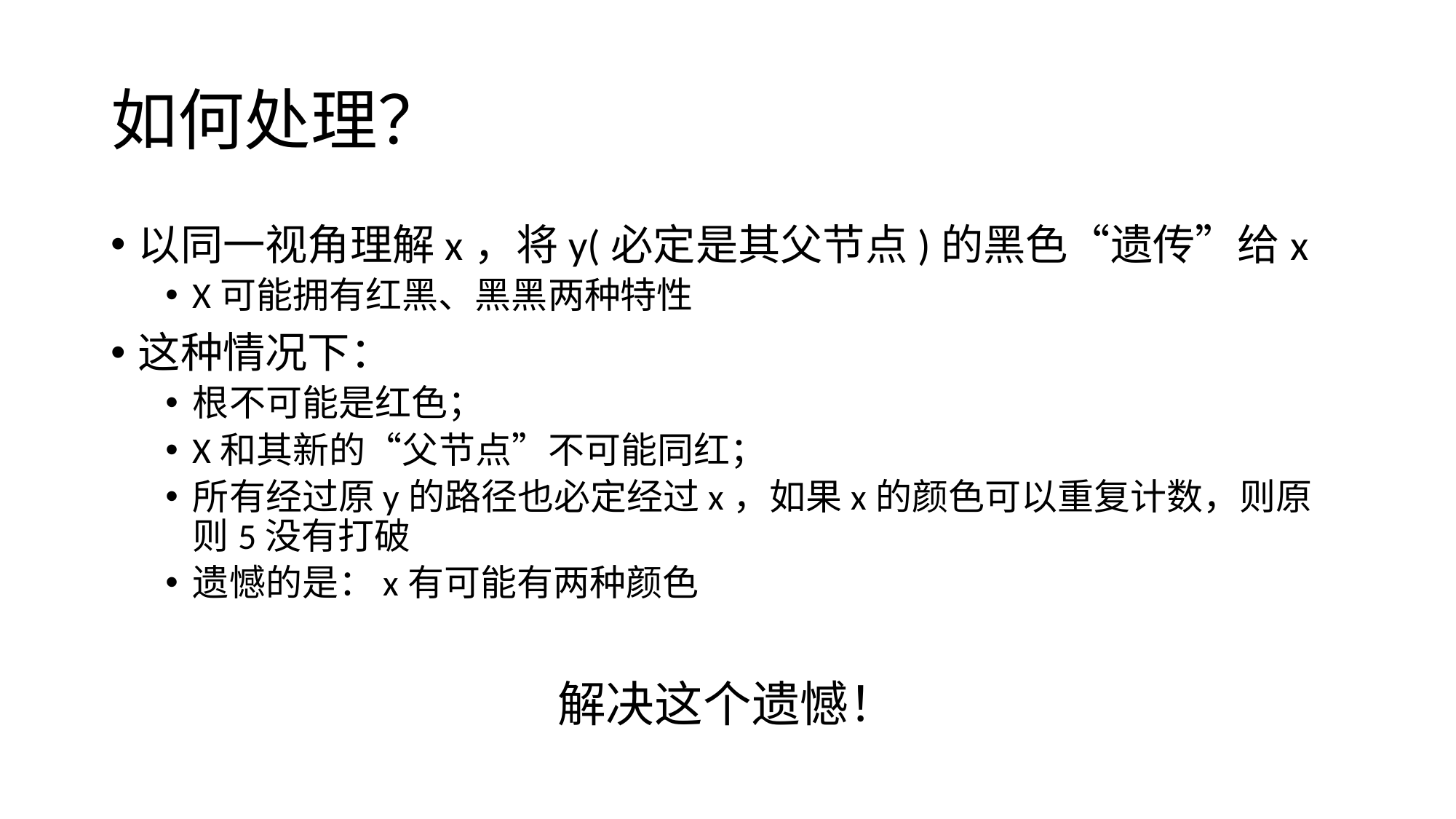

# 如何处理？
以同一视角理解x，将y(必定是其父节点)的黑色“遗传”给x
X可能拥有红黑、黑黑两种特性
这种情况下：
根不可能是红色；
X和其新的“父节点”不可能同红；
所有经过原y的路径也必定经过x，如果x的颜色可以重复计数，则原则5没有打破
遗憾的是：x有可能有两种颜色
解决这个遗憾！